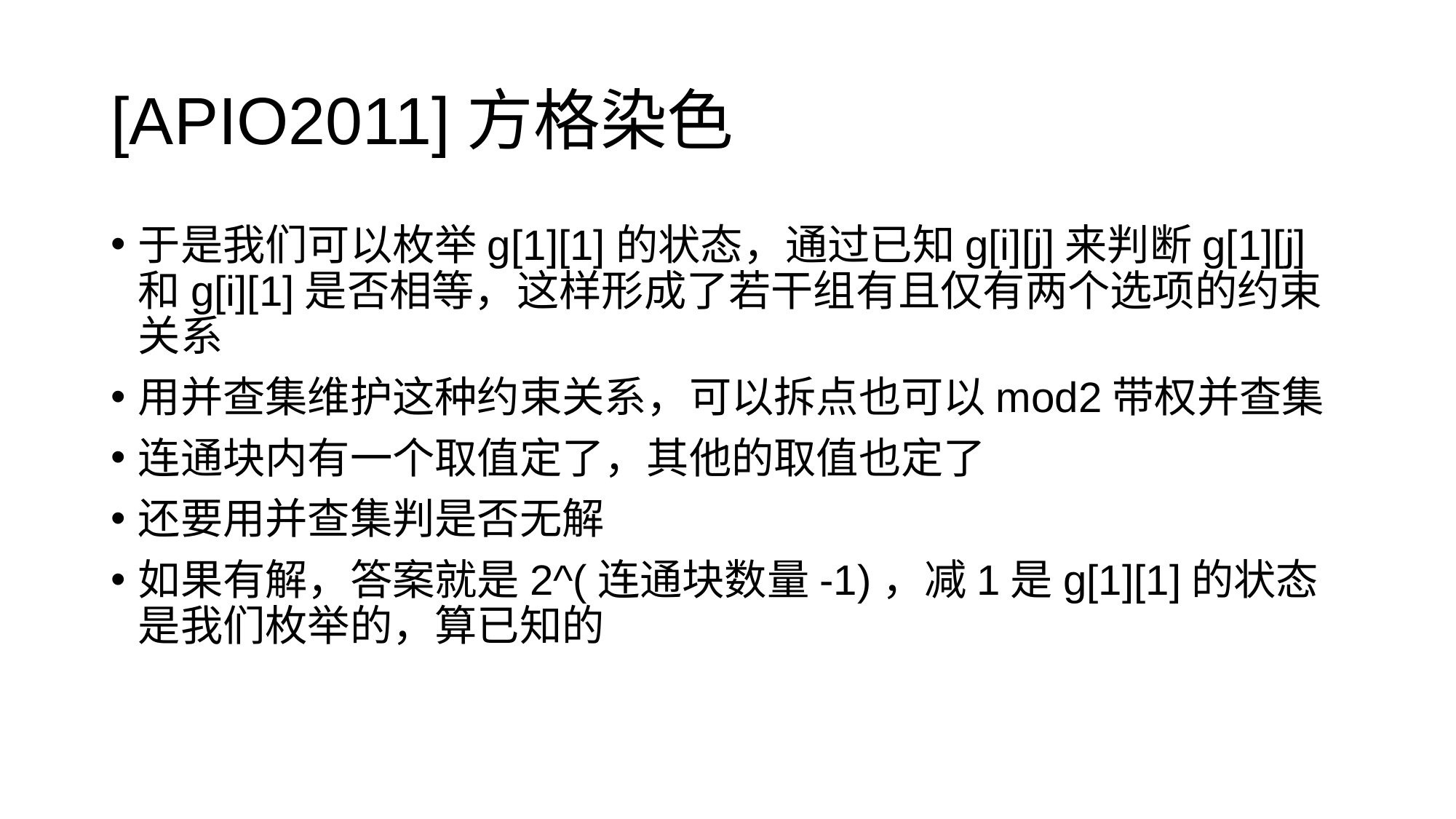

# [APIO2011]方格染色
于是我们可以枚举g[1][1]的状态，通过已知g[i][j]来判断g[1][j]和g[i][1]是否相等，这样形成了若干组有且仅有两个选项的约束关系
用并查集维护这种约束关系，可以拆点也可以mod2带权并查集
连通块内有一个取值定了，其他的取值也定了
还要用并查集判是否无解
如果有解，答案就是2^(连通块数量-1)，减1是g[1][1]的状态是我们枚举的，算已知的